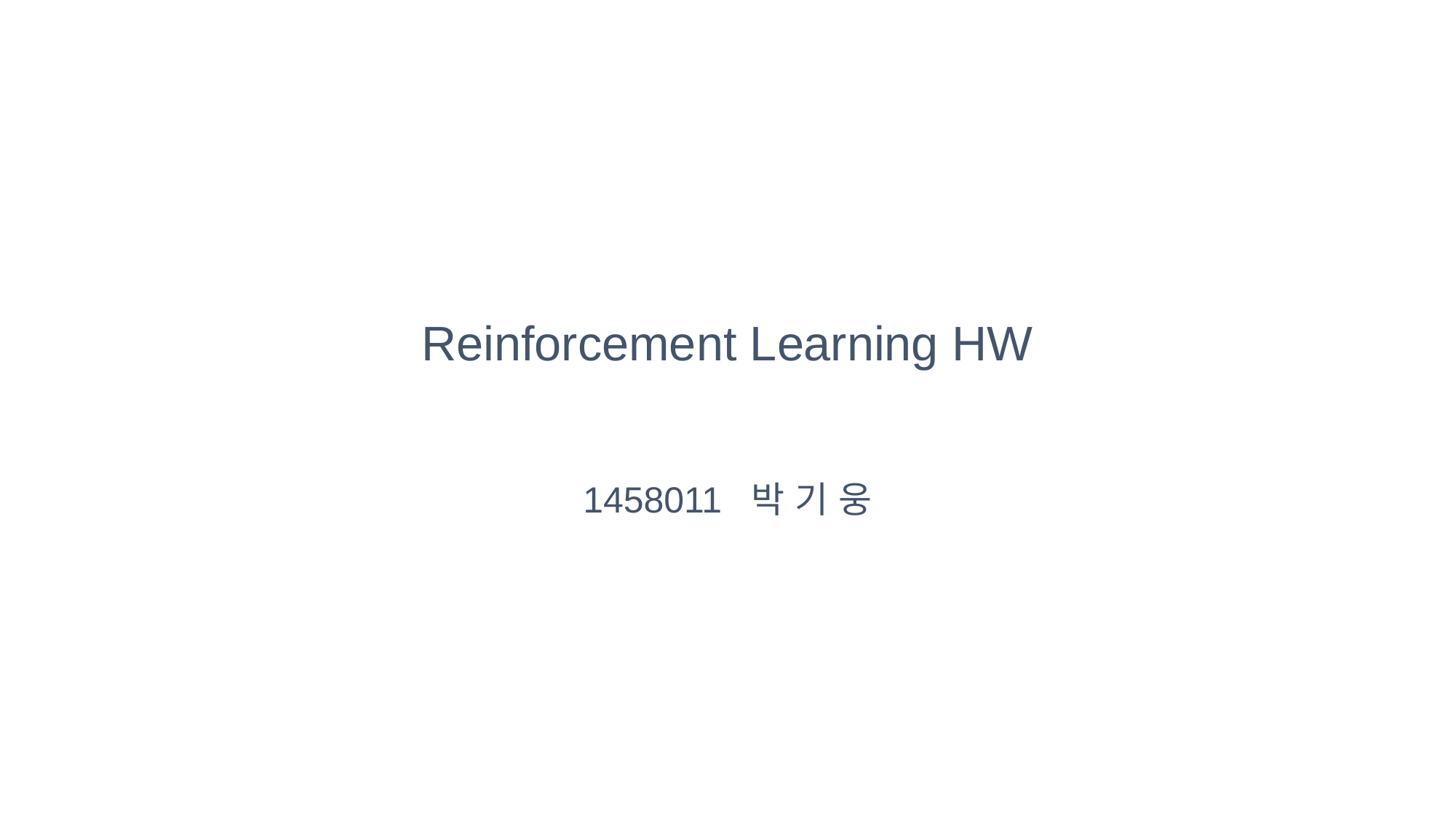

Reinforcement Learning HW
1458011  박 기 웅